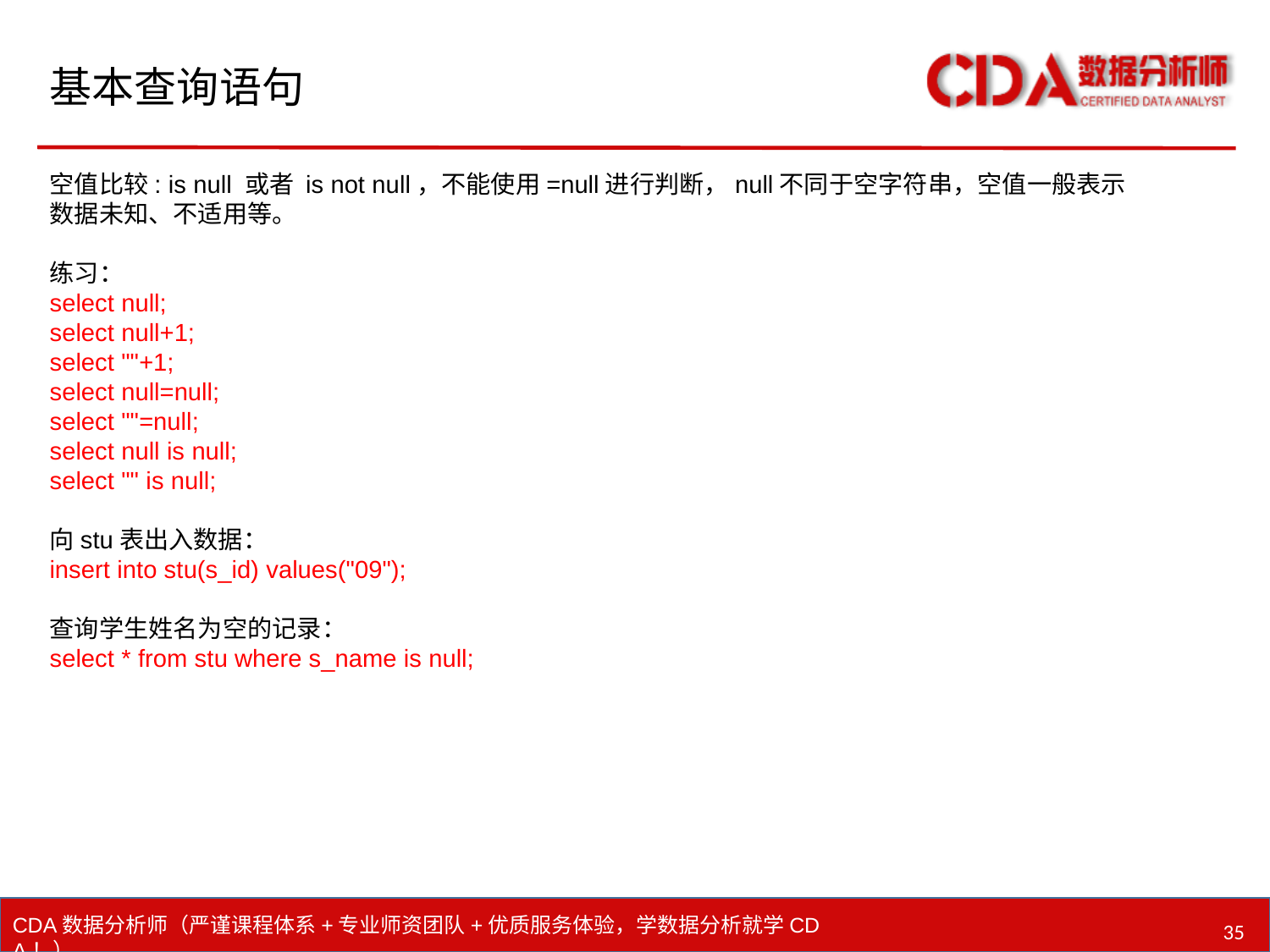

# 基本查询语句
空值比较: is null 或者 is not null，不能使用=null进行判断，null不同于空字符串，空值一般表示数据未知、不适用等。

练习：
select null;
select null+1;
select ""+1;
select null=null;
select ""=null;
select null is null;
select "" is null;

向stu表出入数据：
insert into stu(s_id) values("09");

查询学生姓名为空的记录：
select * from stu where s_name is null;

35